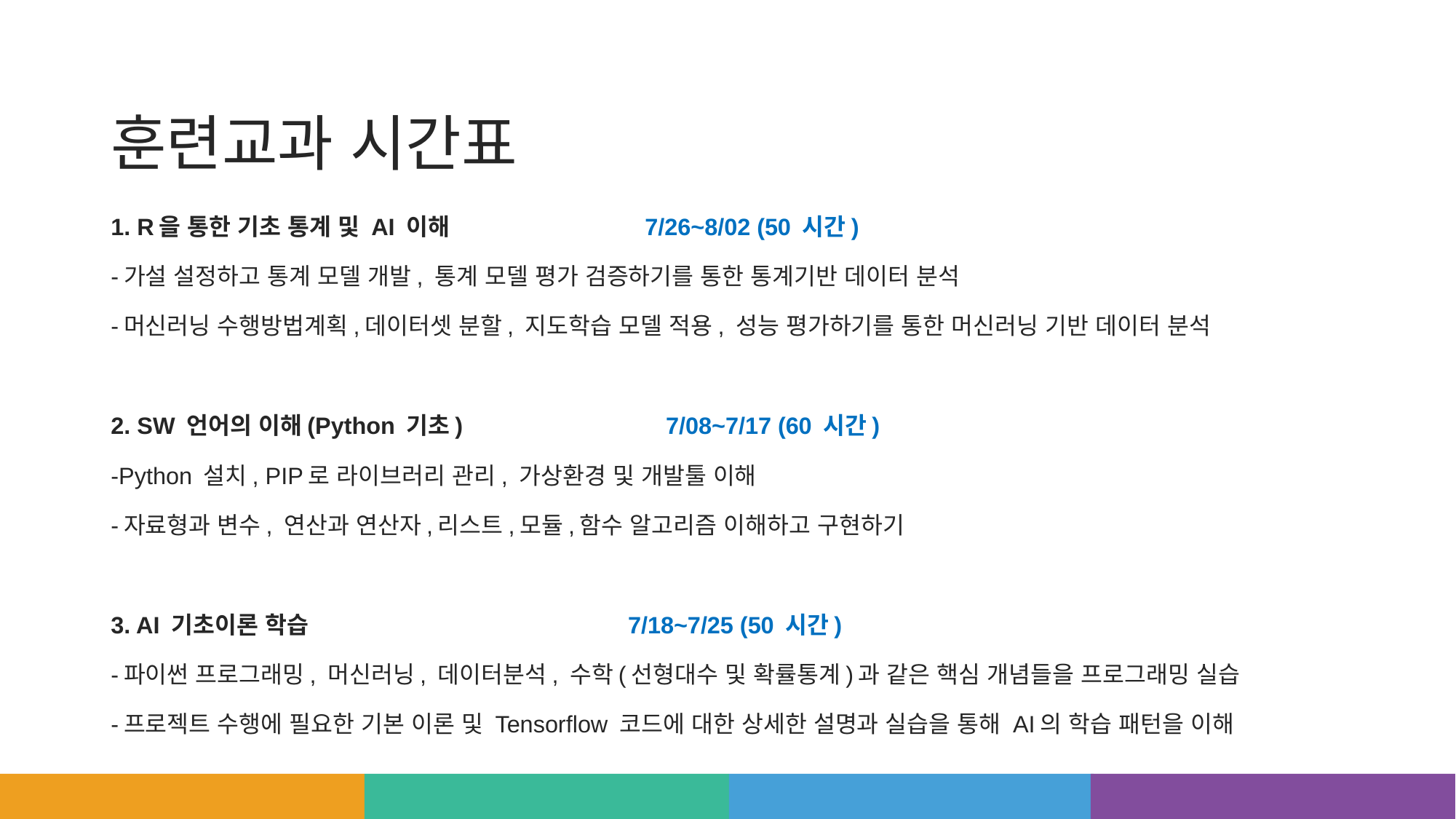

# 훈련교과 시간표
1. R을 통한 기초 통계 및 AI 이해                             7/26~8/02 (50 시간)
-가설 설정하고 통계 모델 개발, 통계 모델 평가 검증하기를 통한 통계기반 데이터 분석
-머신러닝 수행방법계획,데이터셋 분할, 지도학습 모델 적용, 성능 평가하기를 통한 머신러닝 기반 데이터 분석

2. SW 언어의 이해(Python 기초)                               7/08~7/17 (60 시간)
-Python 설치, PIP로 라이브러리 관리, 가상환경 및 개발툴 이해
-자료형과 변수, 연산과 연산자,리스트,모듈,함수 알고리즘 이해하고 구현하기

3. AI 기초이론 학습                                                7/18~7/25 (50 시간)
-파이썬 프로그래밍, 머신러닝, 데이터분석, 수학(선형대수 및 확률통계)과 같은 핵심 개념들을 프로그래밍 실습
-프로젝트 수행에 필요한 기본 이론 및 Tensorflow 코드에 대한 상세한 설명과 실습을 통해 AI의 학습 패턴을 이해